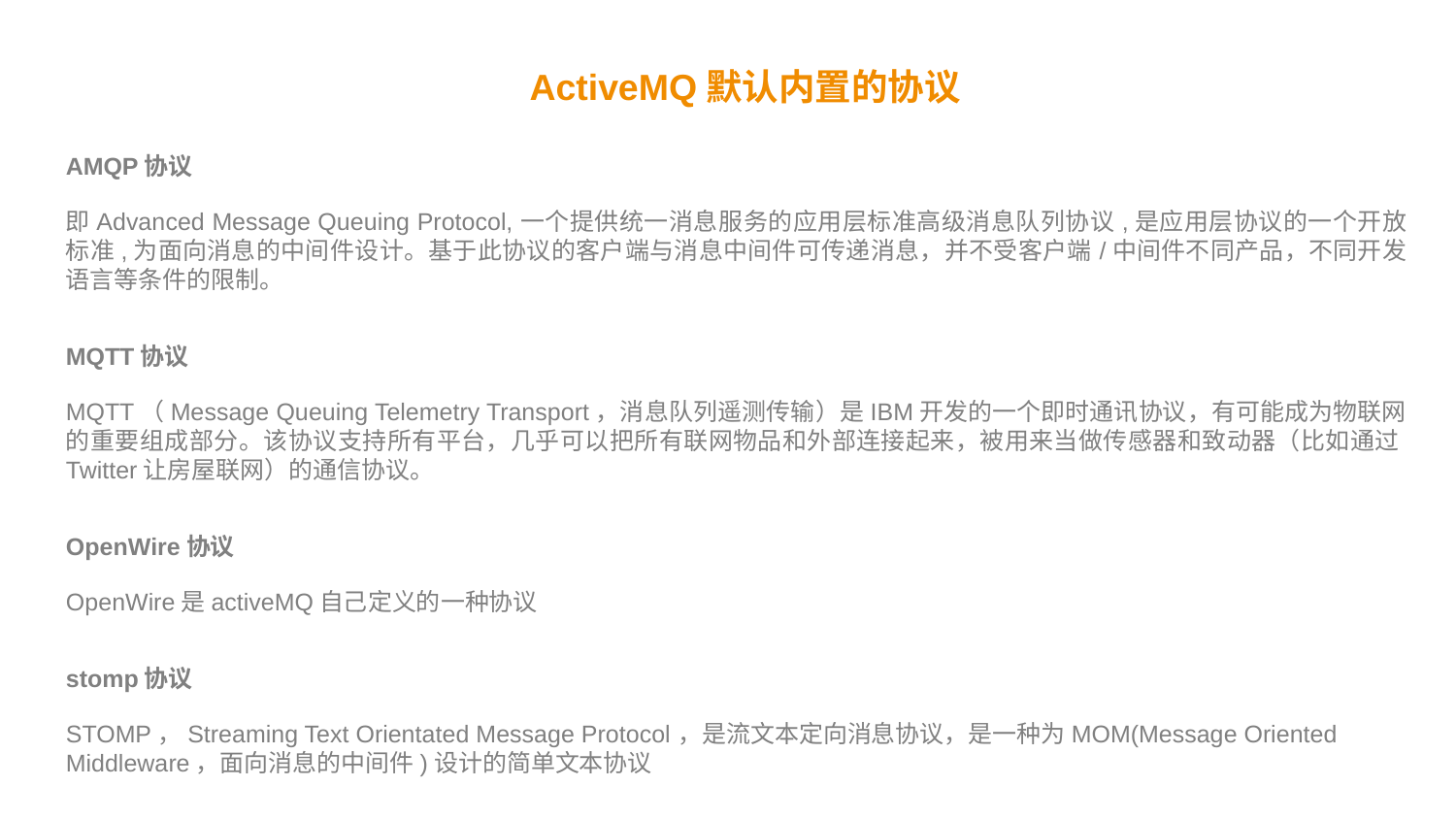

ActiveMQ默认内置的协议

AMQP协议
即Advanced Message Queuing Protocol,一个提供统一消息服务的应用层标准高级消息队列协议,是应用层协议的一个开放标准,为面向消息的中间件设计。基于此协议的客户端与消息中间件可传递消息，并不受客户端/中间件不同产品，不同开发语言等条件的限制。
MQTT协议
MQTT（Message Queuing Telemetry Transport，消息队列遥测传输）是IBM开发的一个即时通讯协议，有可能成为物联网的重要组成部分。该协议支持所有平台，几乎可以把所有联网物品和外部连接起来，被用来当做传感器和致动器（比如通过Twitter让房屋联网）的通信协议。
OpenWire协议
OpenWire是activeMQ自己定义的一种协议
stomp协议
STOMP，Streaming Text Orientated Message Protocol，是流文本定向消息协议，是一种为MOM(Message Oriented Middleware，面向消息的中间件)设计的简单文本协议